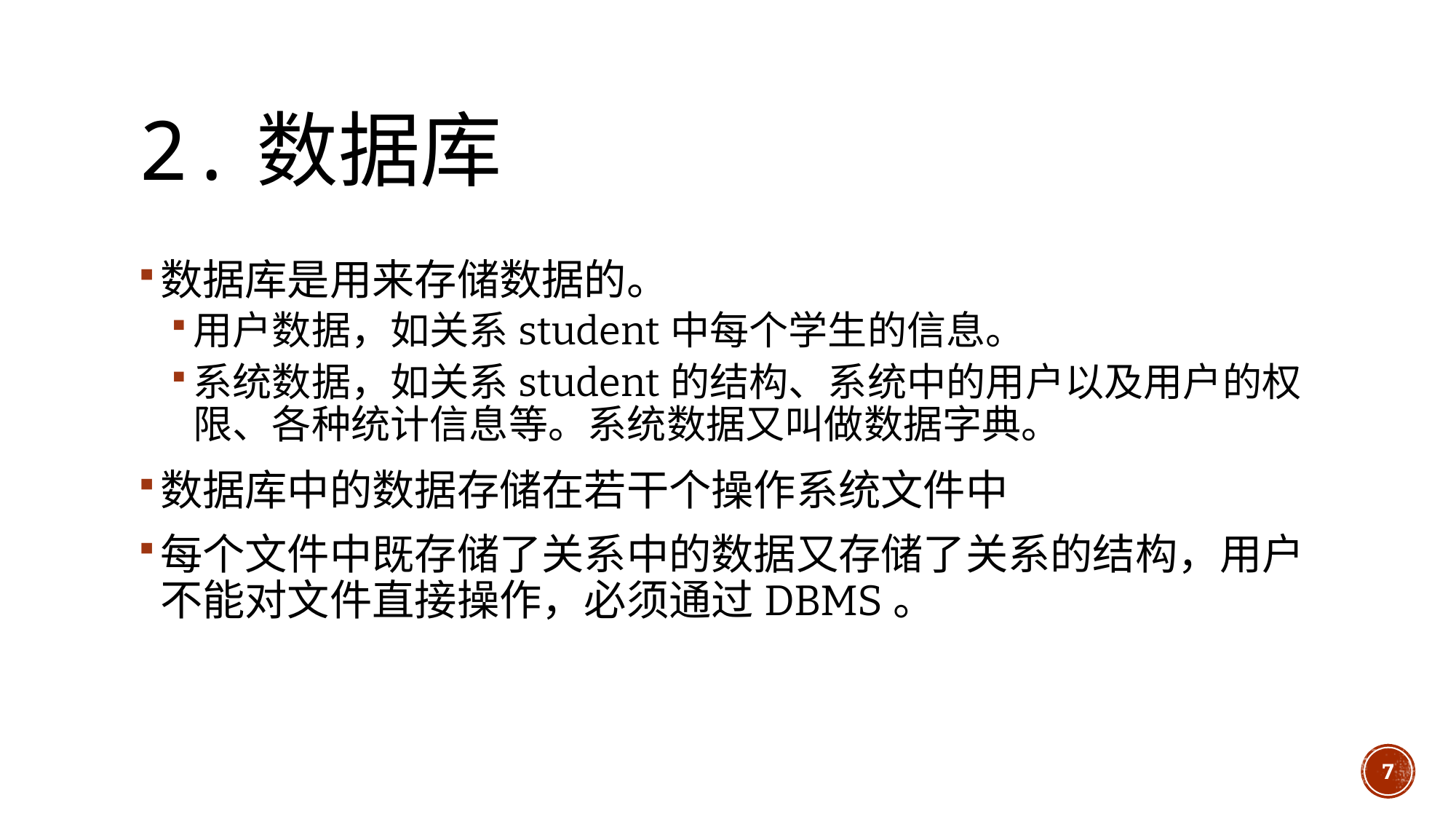

# 2.数据库
数据库是用来存储数据的。
用户数据，如关系student中每个学生的信息。
系统数据，如关系student的结构、系统中的用户以及用户的权限、各种统计信息等。系统数据又叫做数据字典。
数据库中的数据存储在若干个操作系统文件中
每个文件中既存储了关系中的数据又存储了关系的结构，用户不能对文件直接操作，必须通过DBMS。

7